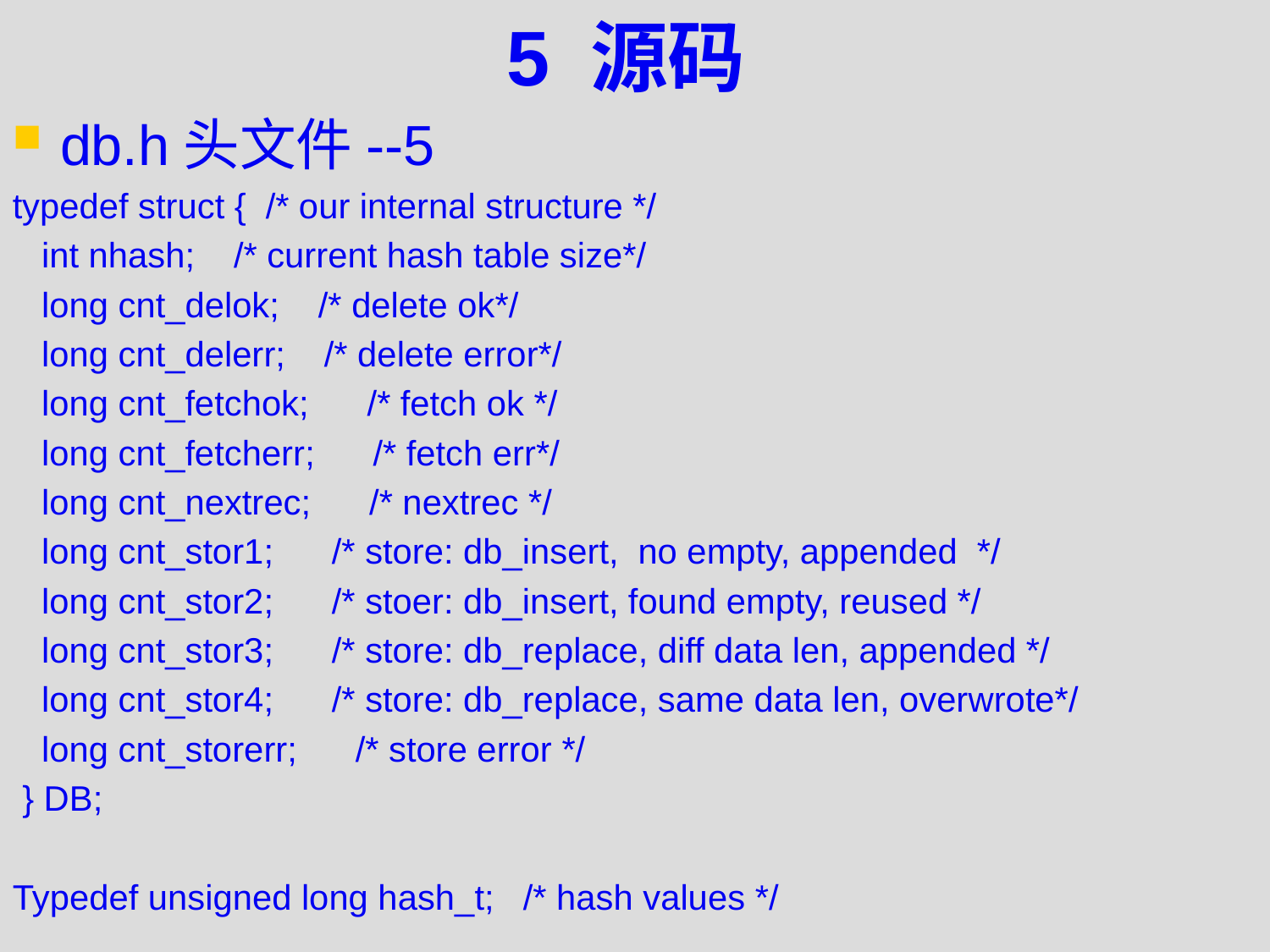

# 5 源码
db.h头文件--5
typedef struct {  /* our internal structure */
   int nhash;    /* current hash table size*/
   long cnt_delok;    /* delete ok*/
   long cnt_delerr;    /* delete error*/
   long cnt_fetchok;      /* fetch ok */
   long cnt_fetcherr;      /* fetch err*/
   long cnt_nextrec;      /* nextrec */
   long cnt_stor1;      /* store: db_insert,  no empty, appended  */
   long cnt_stor2;      /* stoer: db_insert, found empty, reused */
   long cnt_stor3;      /* store: db_replace, diff data len, appended */
   long cnt_stor4;      /* store: db_replace, same data len, overwrote*/
   long cnt_storerr;      /* store error */
 } DB;

Typedef unsigned long hash_t;   /* hash values */